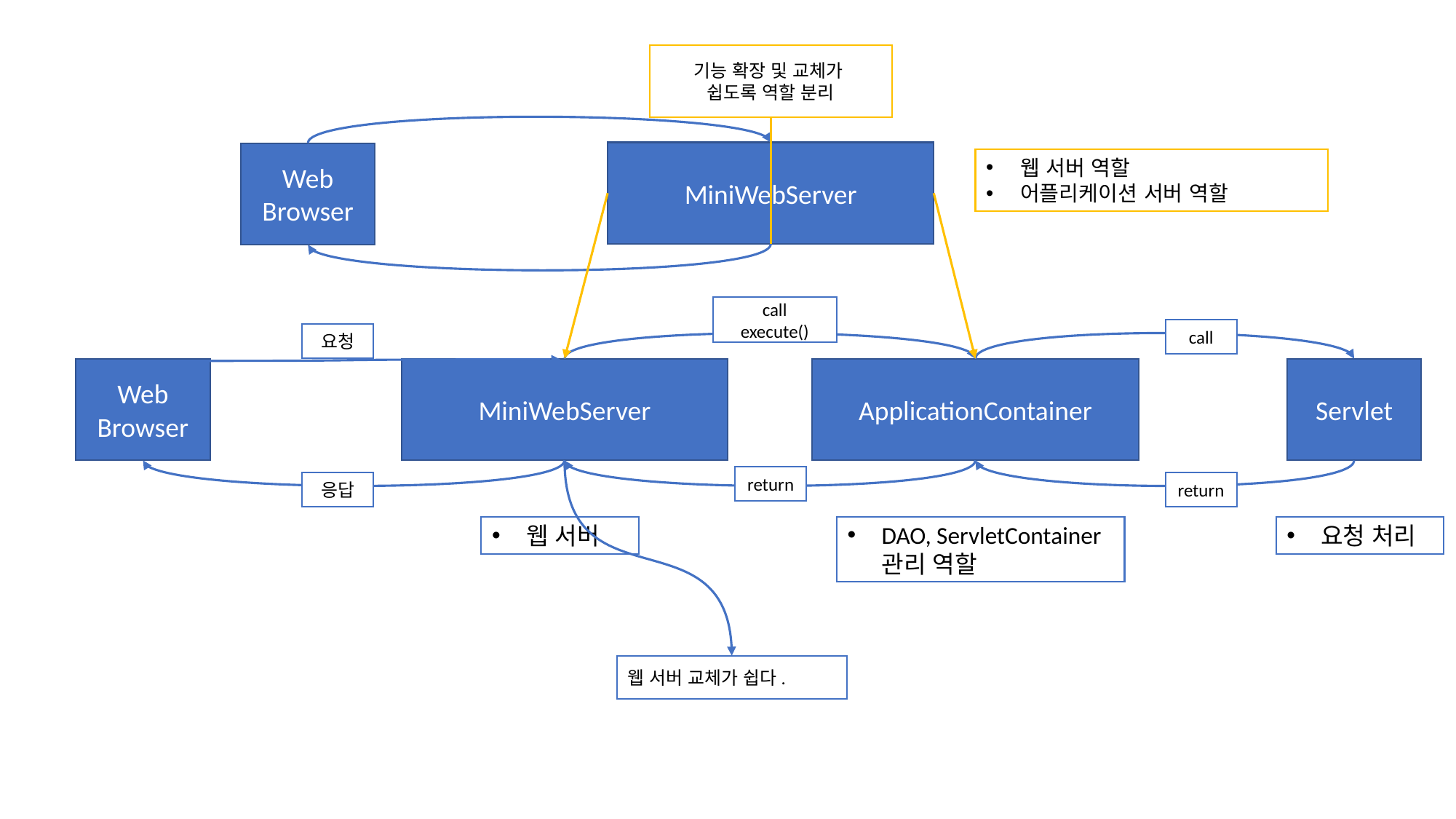

기능 확장 및 교체가
쉽도록 역할 분리
MiniWebServer
Web
Browser
웹 서버 역할
어플리케이션 서버 역할
call
execute()
call
요청
Web
Browser
MiniWebServer
ApplicationContainer
Servlet
return
return
응답
웹 서버
DAO, ServletContainer관리 역할
요청 처리
웹 서버 교체가 쉽다.